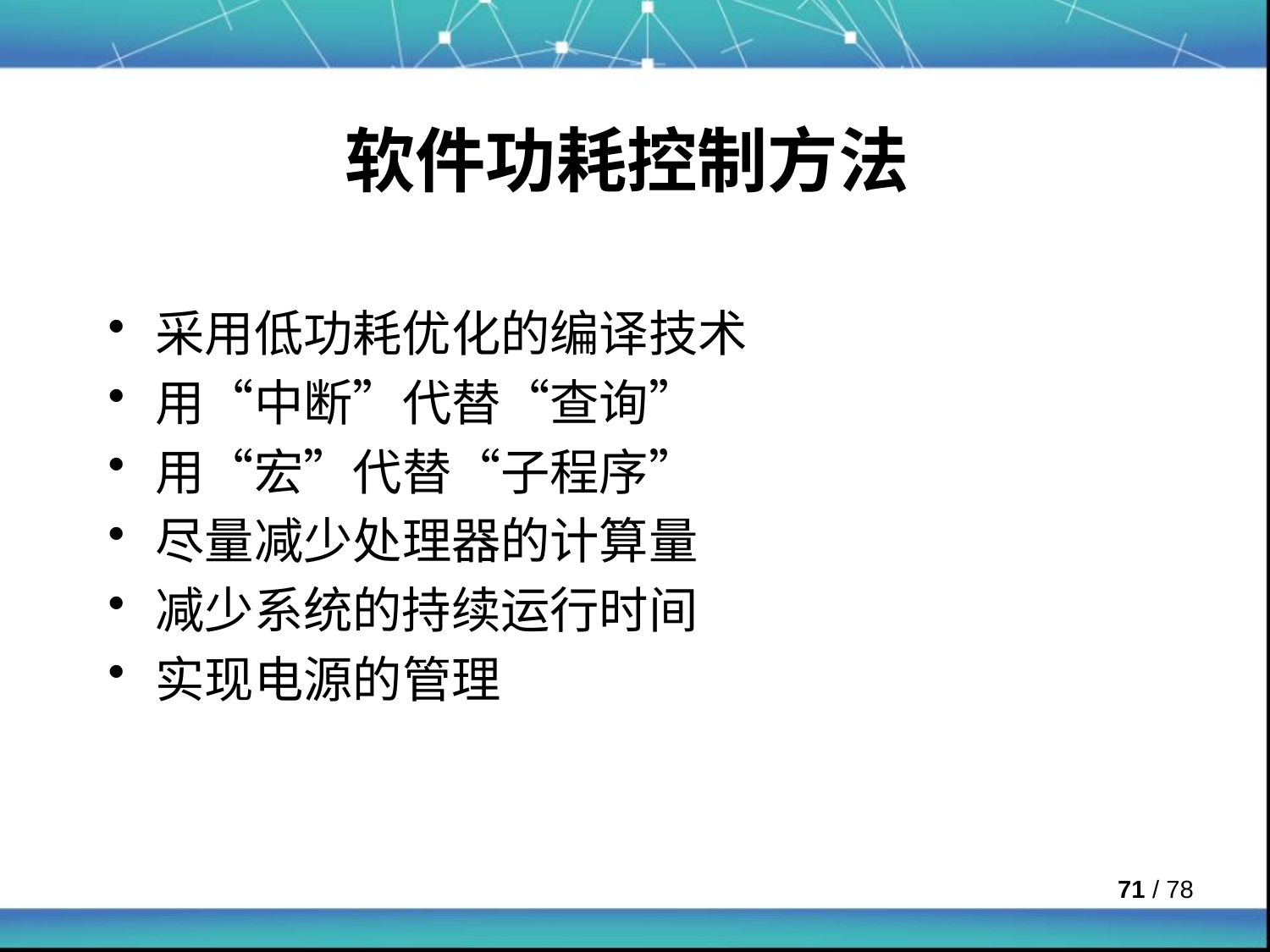

# 软件功耗控制方法
采用低功耗优化的编译技术
用“中断”代替“查询”
用“宏”代替“子程序”
尽量减少处理器的计算量
减少系统的持续运行时间
实现电源的管理
71 / 78